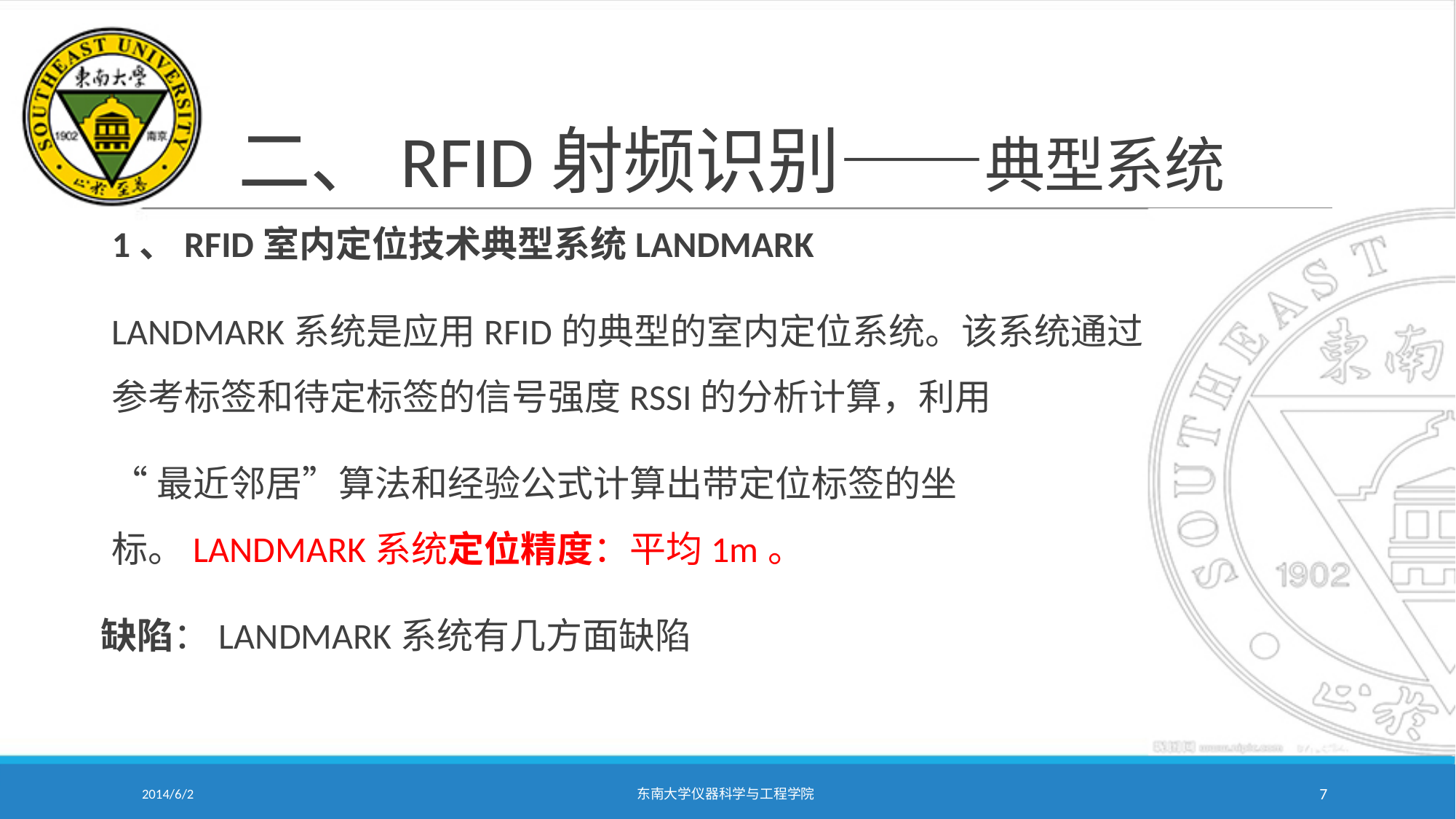

# 二、RFID射频识别——典型系统
1、RFID室内定位技术典型系统LANDMARK
LANDMARK系统是应用RFID的典型的室内定位系统。该系统通过参考标签和待定标签的信号强度RSSI的分析计算，利用
“最近邻居”算法和经验公式计算出带定位标签的坐标。LANDMARK系统定位精度：平均1m。
缺陷：LANDMARK系统有几方面缺陷
2014/6/2
东南大学仪器科学与工程学院
7